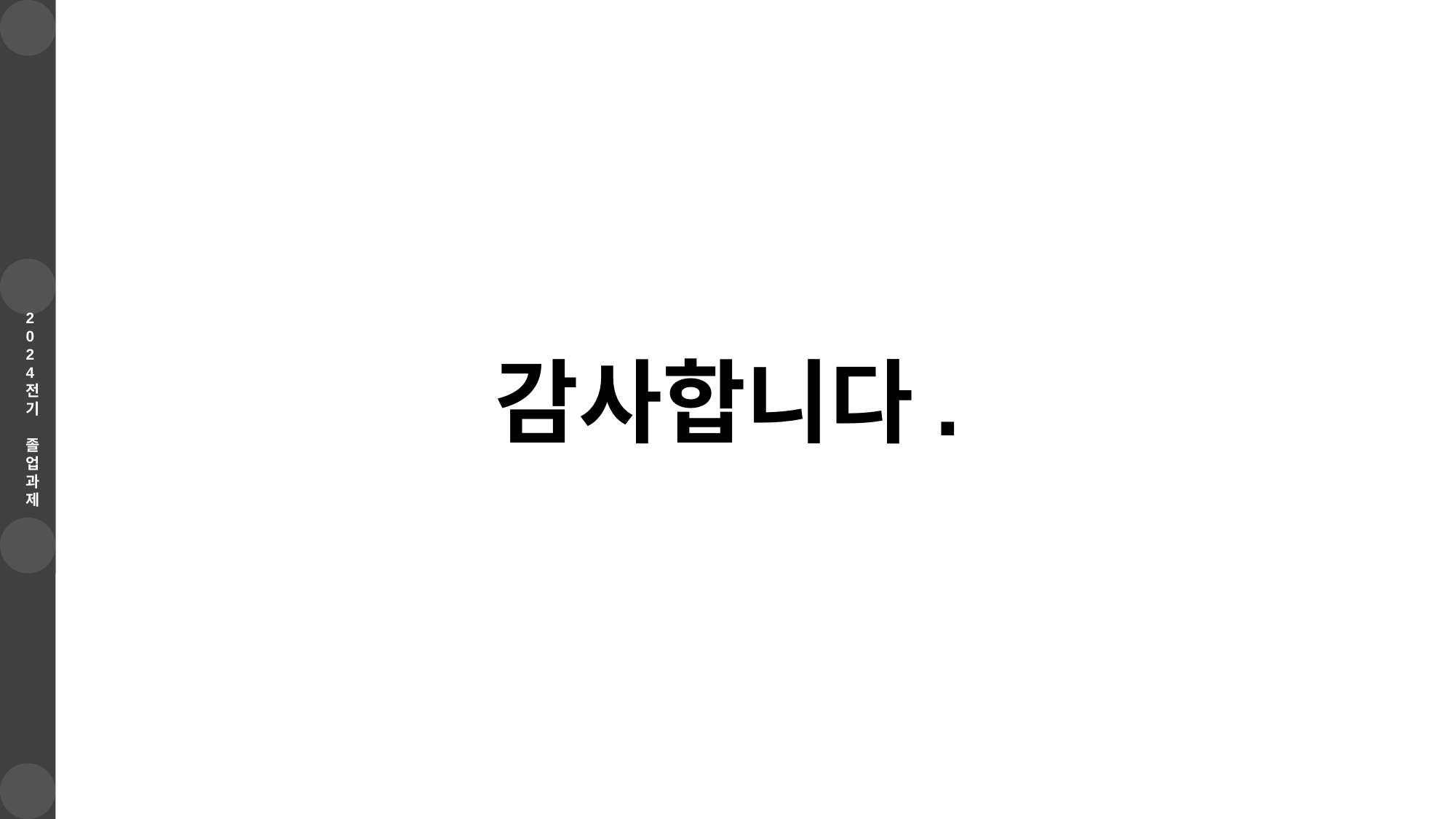

2024전기

졸
업
과
제

2024전기

졸
업
과
제
감사합니다.